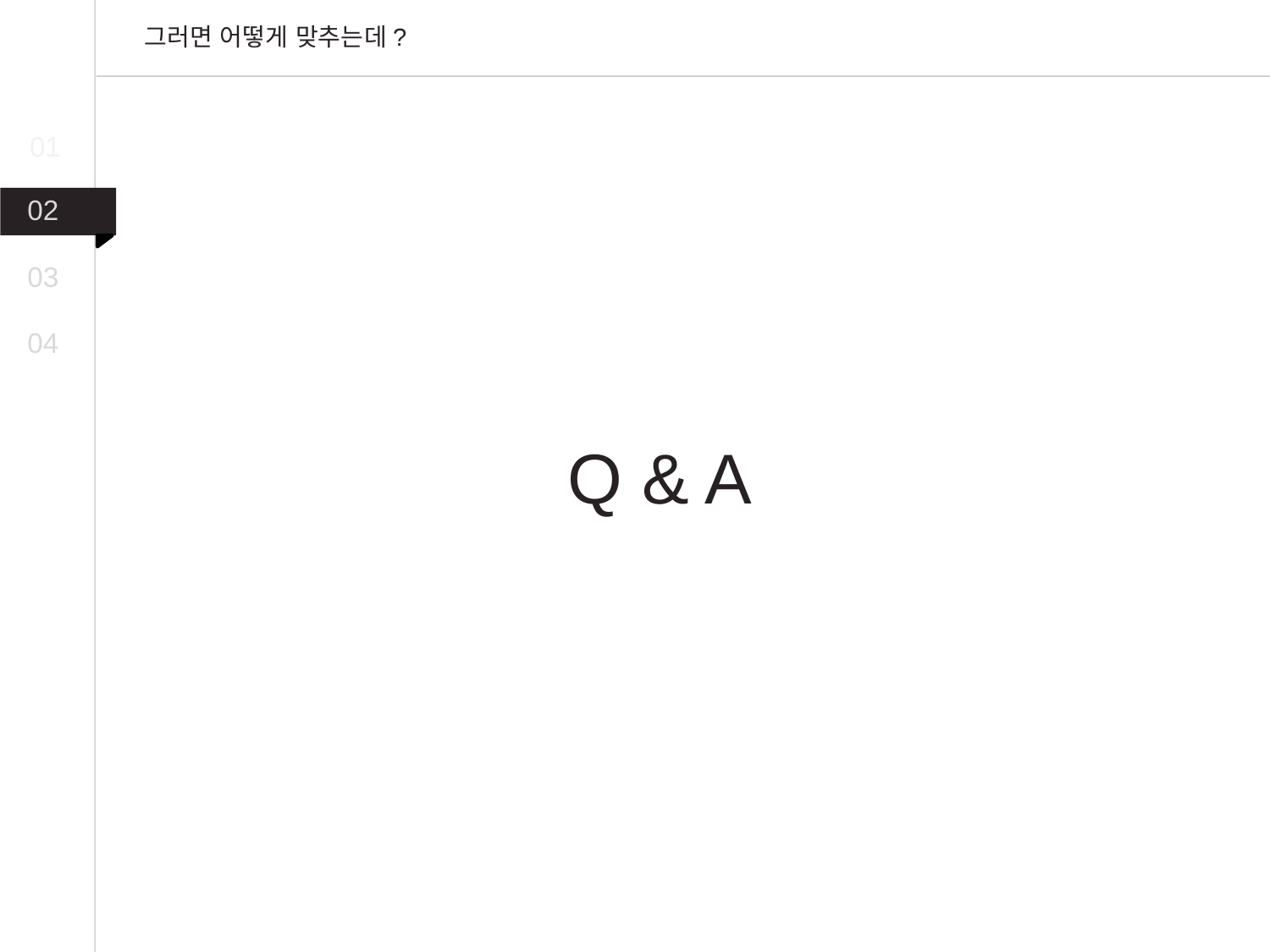

그러면 어떻게 맞추는데?
01
02

03
04
Q & A